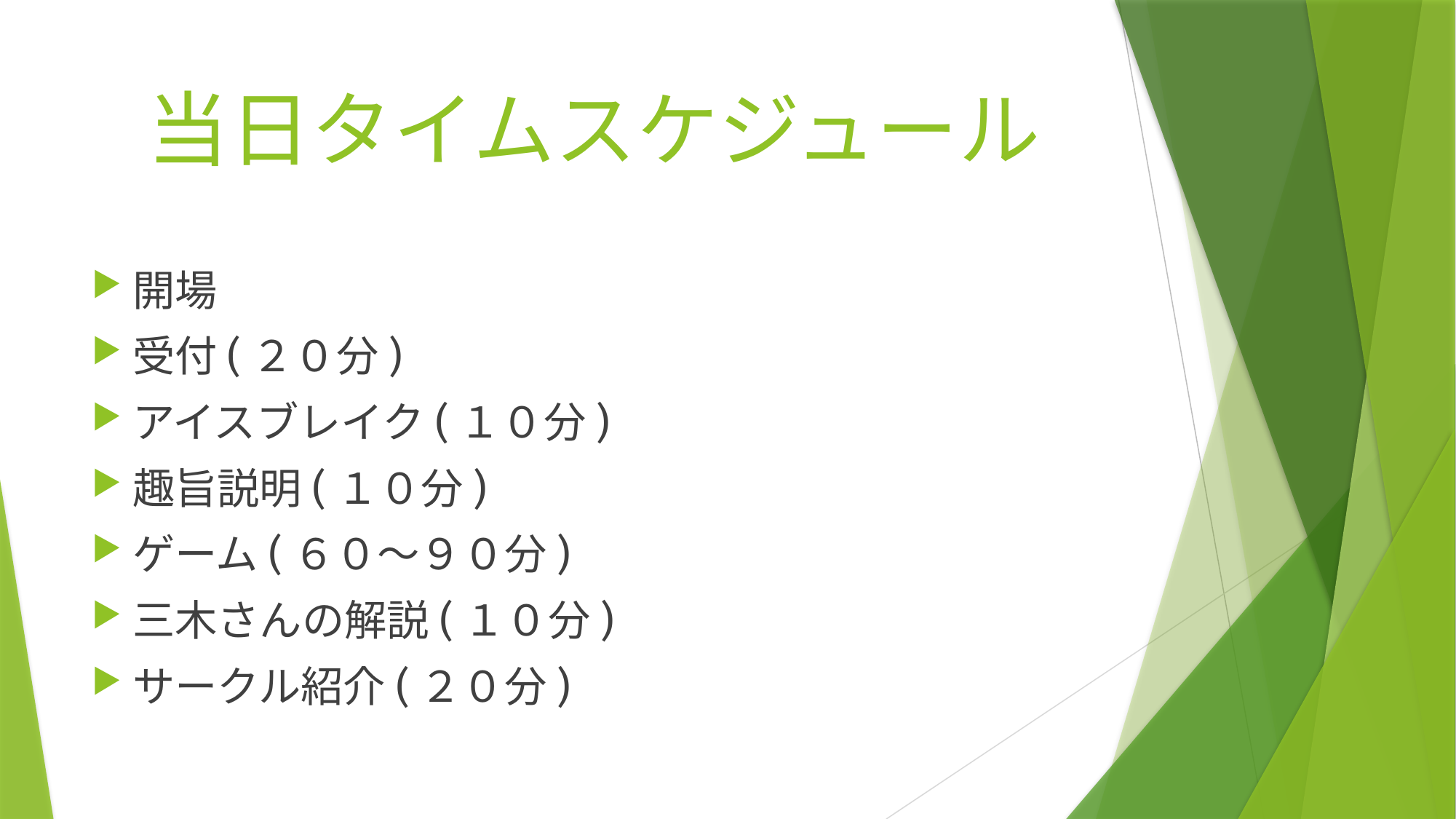

# 当日タイムスケジュール
開場
受付(２０分)
アイスブレイク(１０分)
趣旨説明(１０分)
ゲーム(６０〜９０分)
三木さんの解説(１０分)
サークル紹介(２０分)